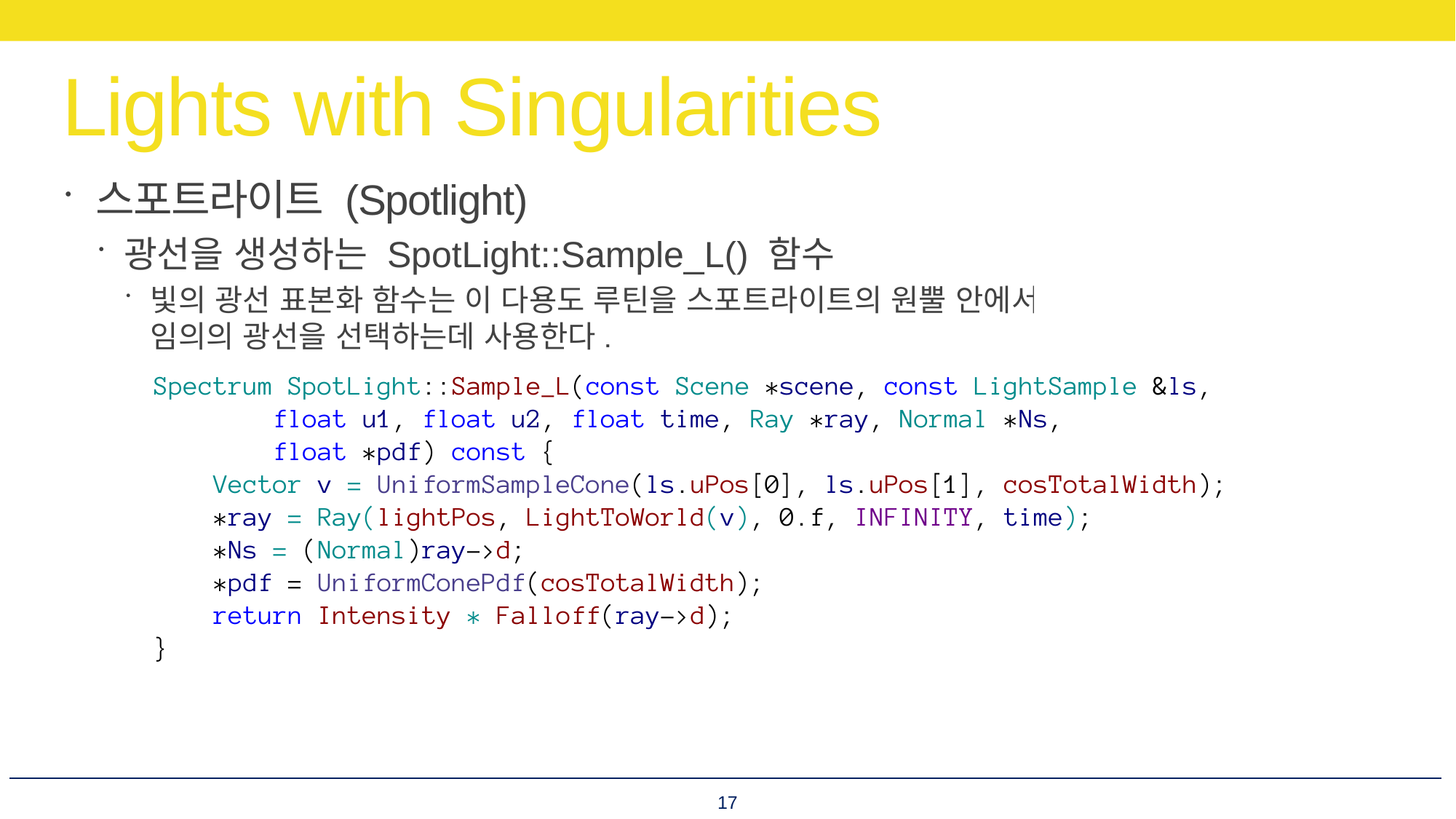

# Lights with Singularities
스포트라이트 (Spotlight)
광선을 생성하는 SpotLight::Sample_L() 함수
빛의 광선 표본화 함수는 이 다용도 루틴을 스포트라이트의 원뿔 안에서
임의의 광선을 선택하는데 사용한다.
Spectrum SpotLight::Sample_L(const Scene *scene, const LightSample &ls,
        float u1, float u2, float time, Ray *ray, Normal *Ns,
        float *pdf) const {
    Vector v = UniformSampleCone(ls.uPos[0], ls.uPos[1], cosTotalWidth);
    *ray = Ray(lightPos, LightToWorld(v), 0.f, INFINITY, time);
    *Ns = (Normal)ray->d;
    *pdf = UniformConePdf(cosTotalWidth);
    return Intensity * Falloff(ray->d);
}
17